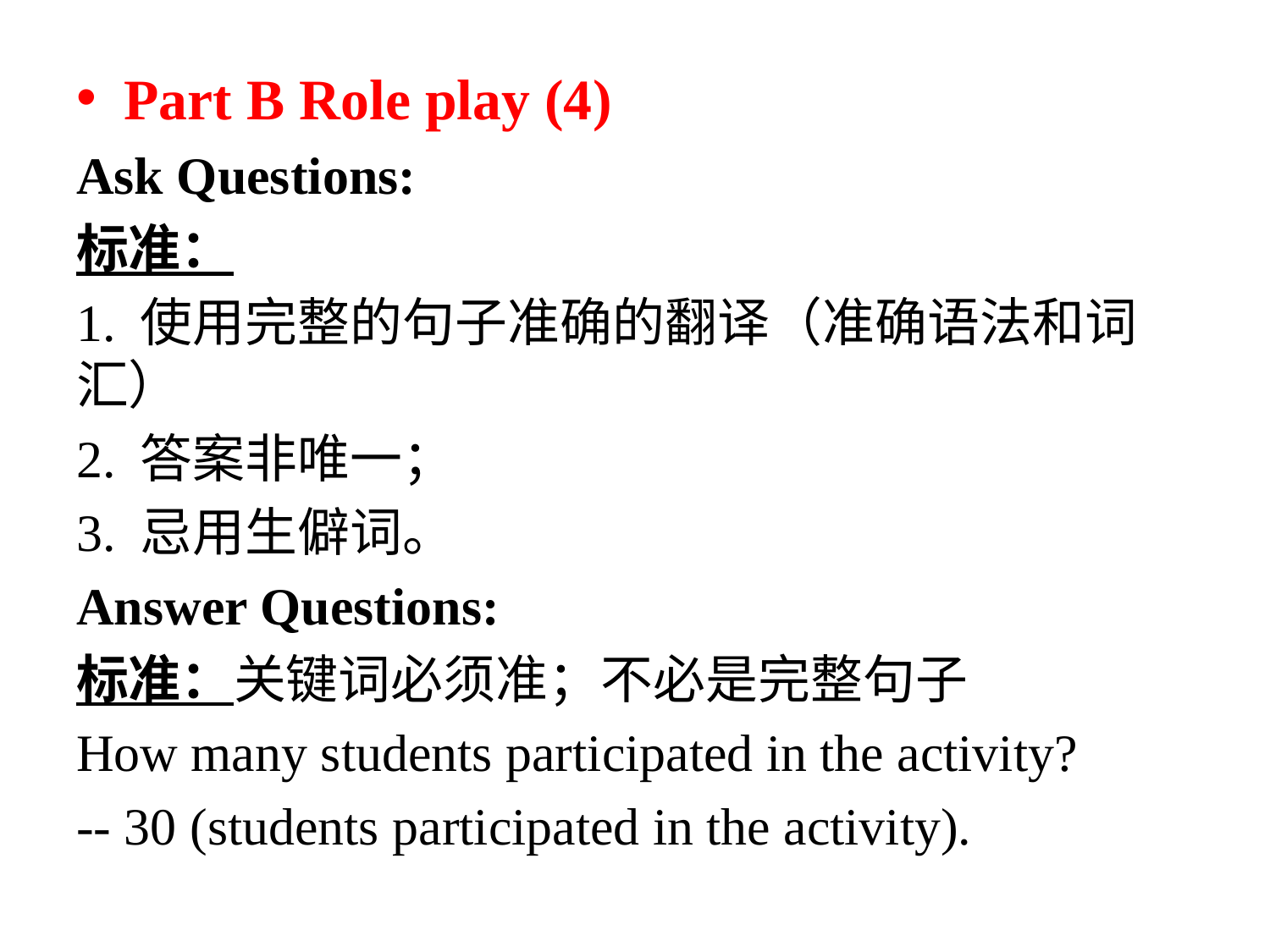

Part B Role play (4)
Ask Questions:
标准：
1. 使用完整的句子准确的翻译（准确语法和词汇）
2. 答案非唯一；
3. 忌用生僻词。
Answer Questions:
标准：关键词必须准；不必是完整句子
How many students participated in the activity?
-- 30 (students participated in the activity).